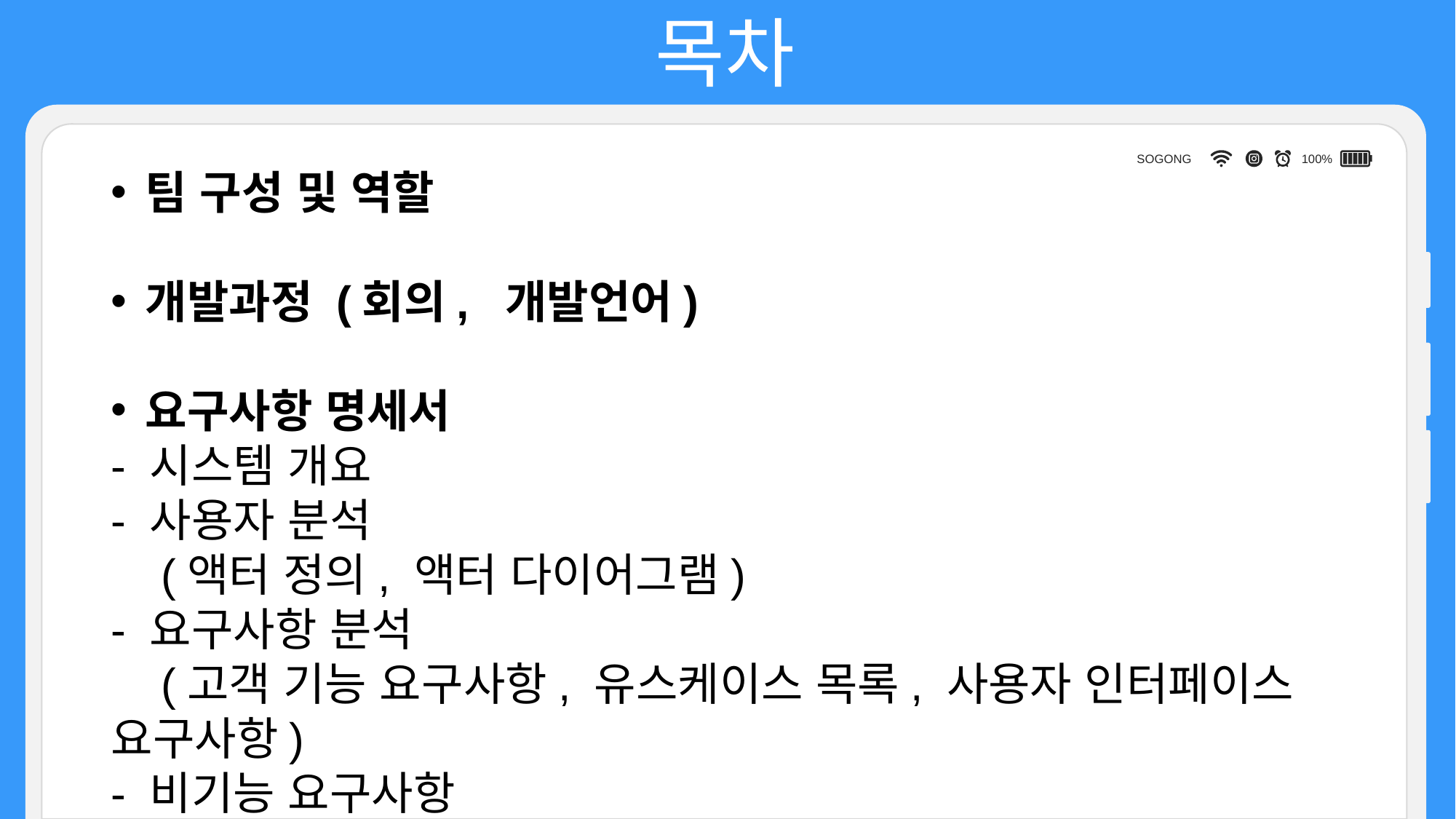

목차

SOGONG
100%

팀 구성 및 역할

개발과정 (회의,  개발언어)

요구사항 명세서
- 시스템 개요
- 사용자 분석
    (액터 정의, 액터 다이어그램)
- 요구사항 분석
    (고객 기능 요구사항, 유스케이스 목록, 사용자 인터페이스 요구사항)
- 비기능 요구사항